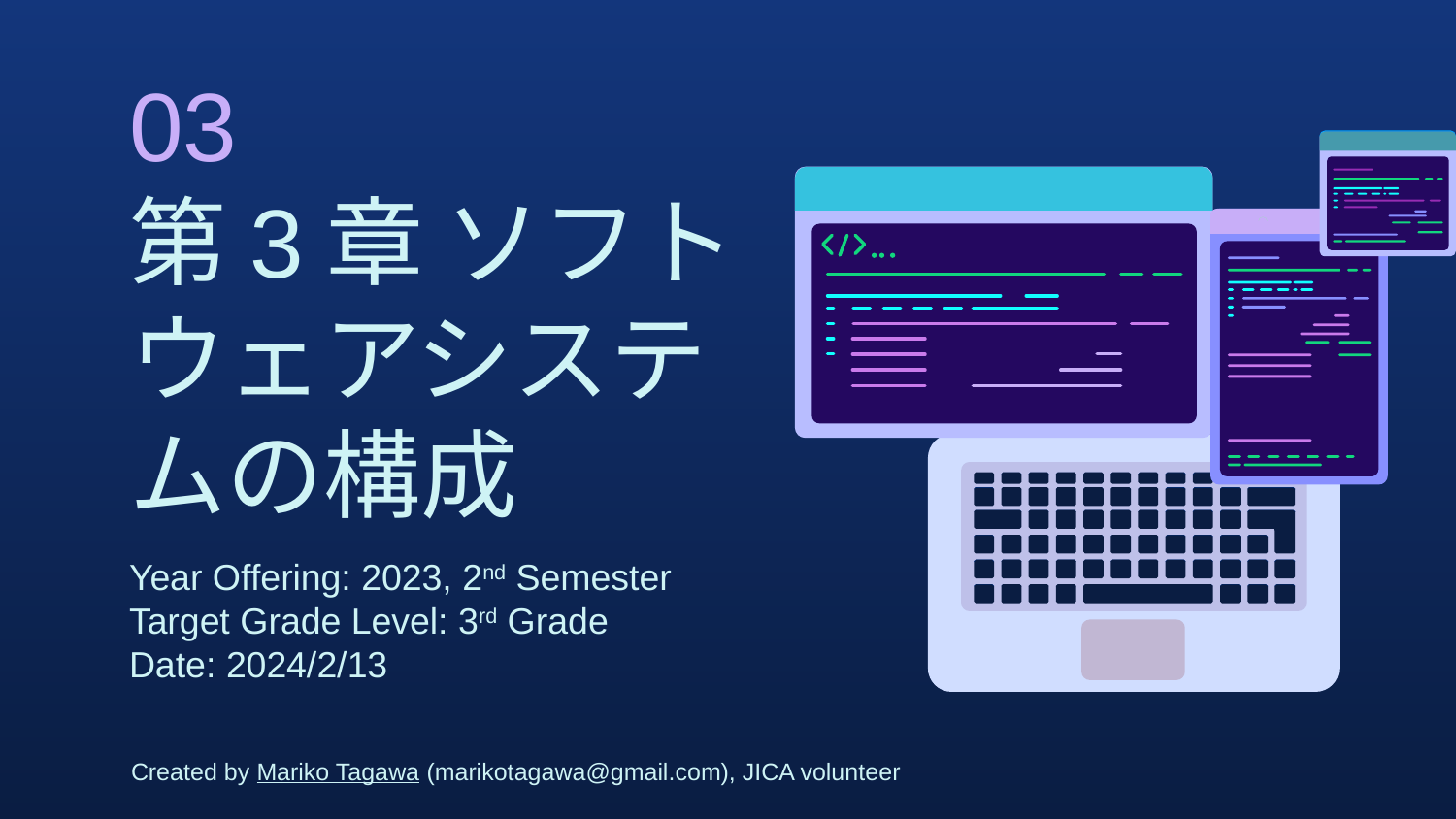

# 03 第3章 ソフトウェアシステムの構成

Year Offering: 2023, 2nd Semester
Target Grade Level: 3rd Grade
Date: 2024/2/13

Created by Mariko Tagawa (marikotagawa@gmail.com), JICA volunteer